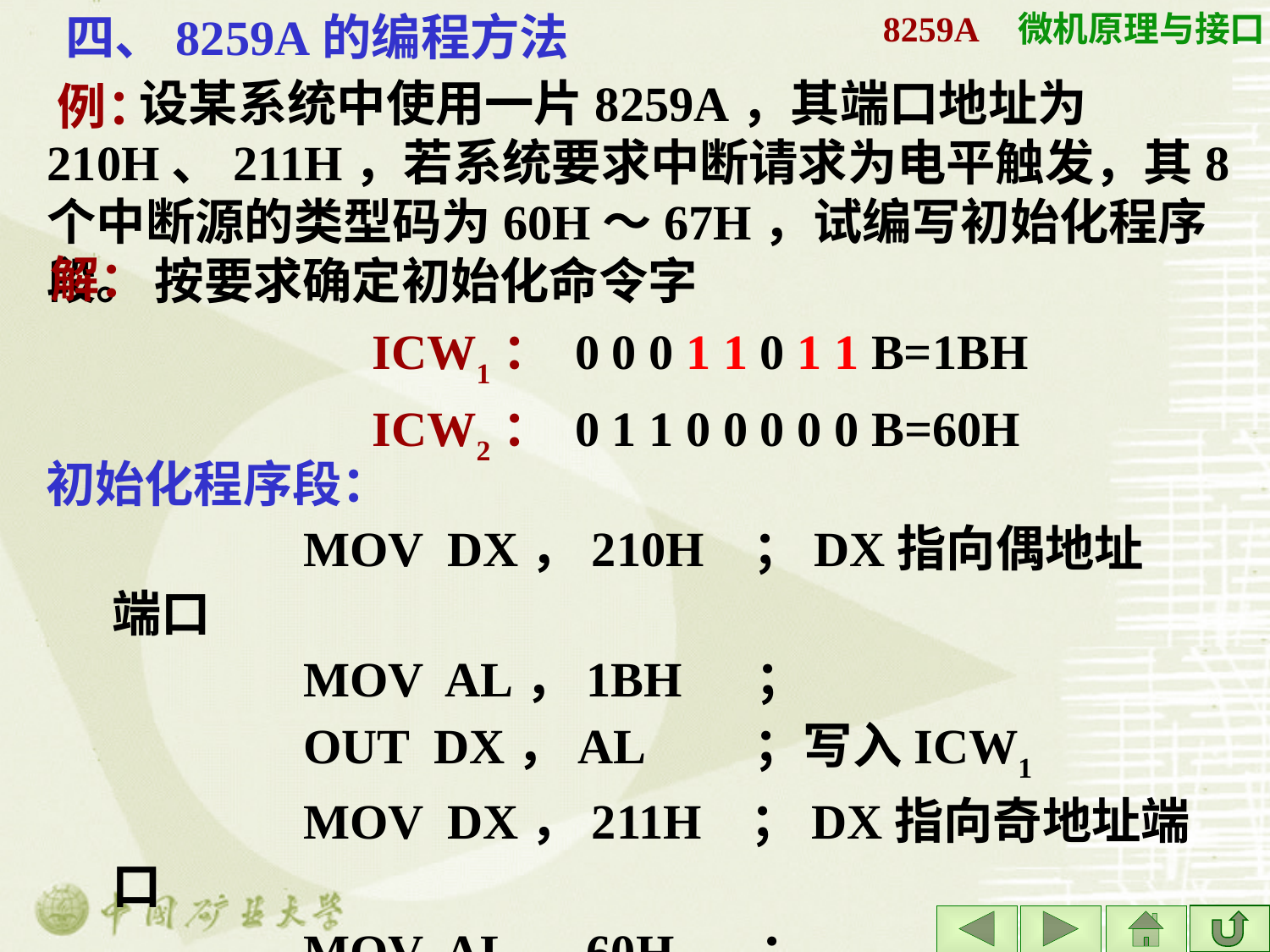

四、8259A的编程方法
# 8259A
例：
设某系统中使用一片8259A，其端口地址为210H、211H，若系统要求中断请求为电平触发，其8个中断源的类型码为60H～67H，试编写初始化程序段。
解：
按要求确定初始化命令字
ICW1： 0 0 0 1 1 0 1 1 B=1BH
ICW2： 0 1 1 0 0 0 0 0 B=60H
初始化程序段：
                     MOV  DX，210H   ；DX指向偶地址端口
                     MOV  AL，1BH     ；
                     OUT  DX，AL        ；写入ICW1
                     MOV  DX，211H   ；DX指向奇地址端口
                     MOV  AL，60H      ；
                     OUT  DX，AL        ；写入ICW2